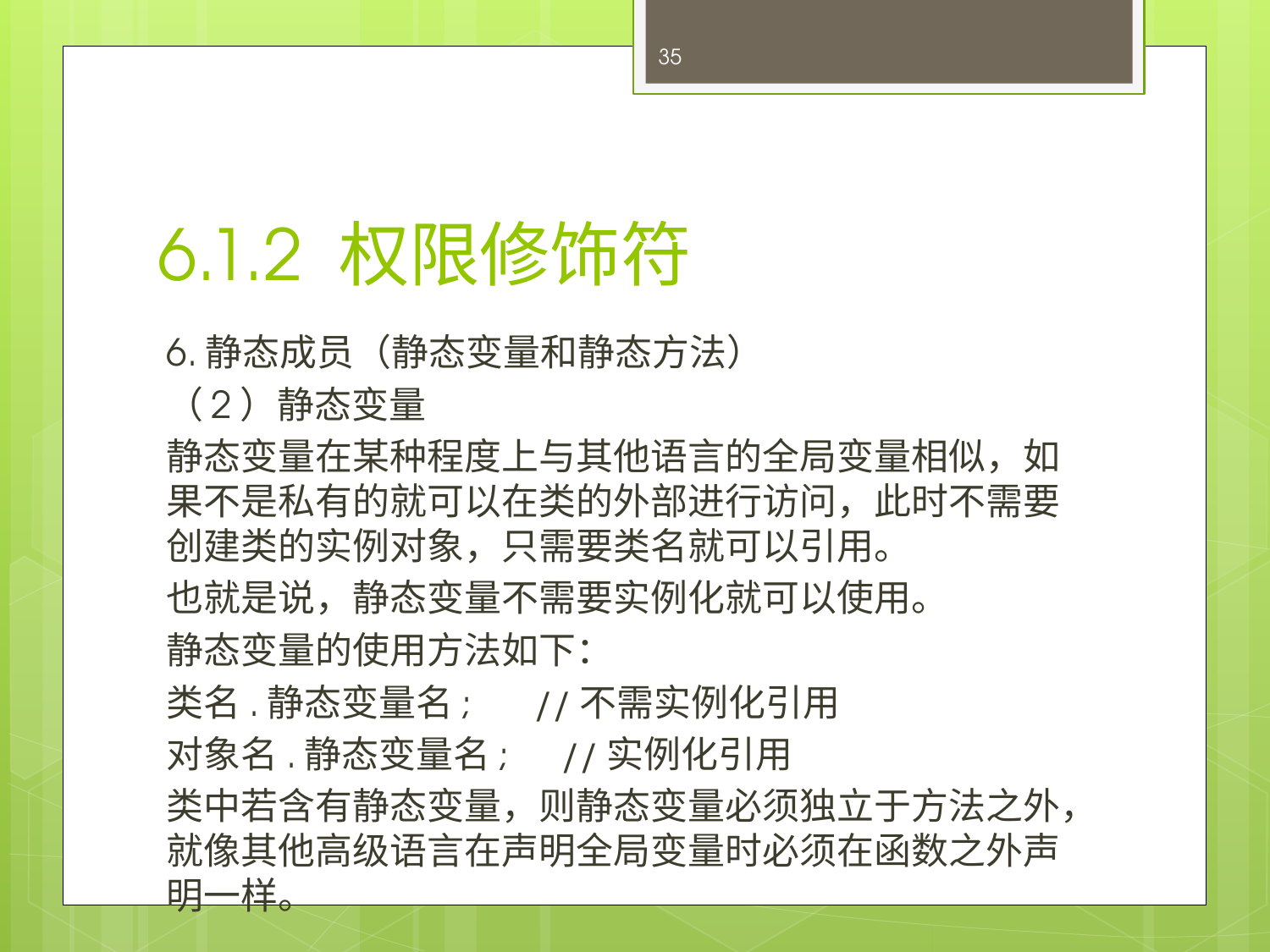

35
# 6.1.2 权限修饰符
6.静态成员（静态变量和静态方法）
（2）静态变量
静态变量在某种程度上与其他语言的全局变量相似，如果不是私有的就可以在类的外部进行访问，此时不需要创建类的实例对象，只需要类名就可以引用。
也就是说，静态变量不需要实例化就可以使用。
静态变量的使用方法如下：
类名.静态变量名;      //不需实例化引用
对象名.静态变量名;     //实例化引用
类中若含有静态变量，则静态变量必须独立于方法之外，就像其他高级语言在声明全局变量时必须在函数之外声明一样。